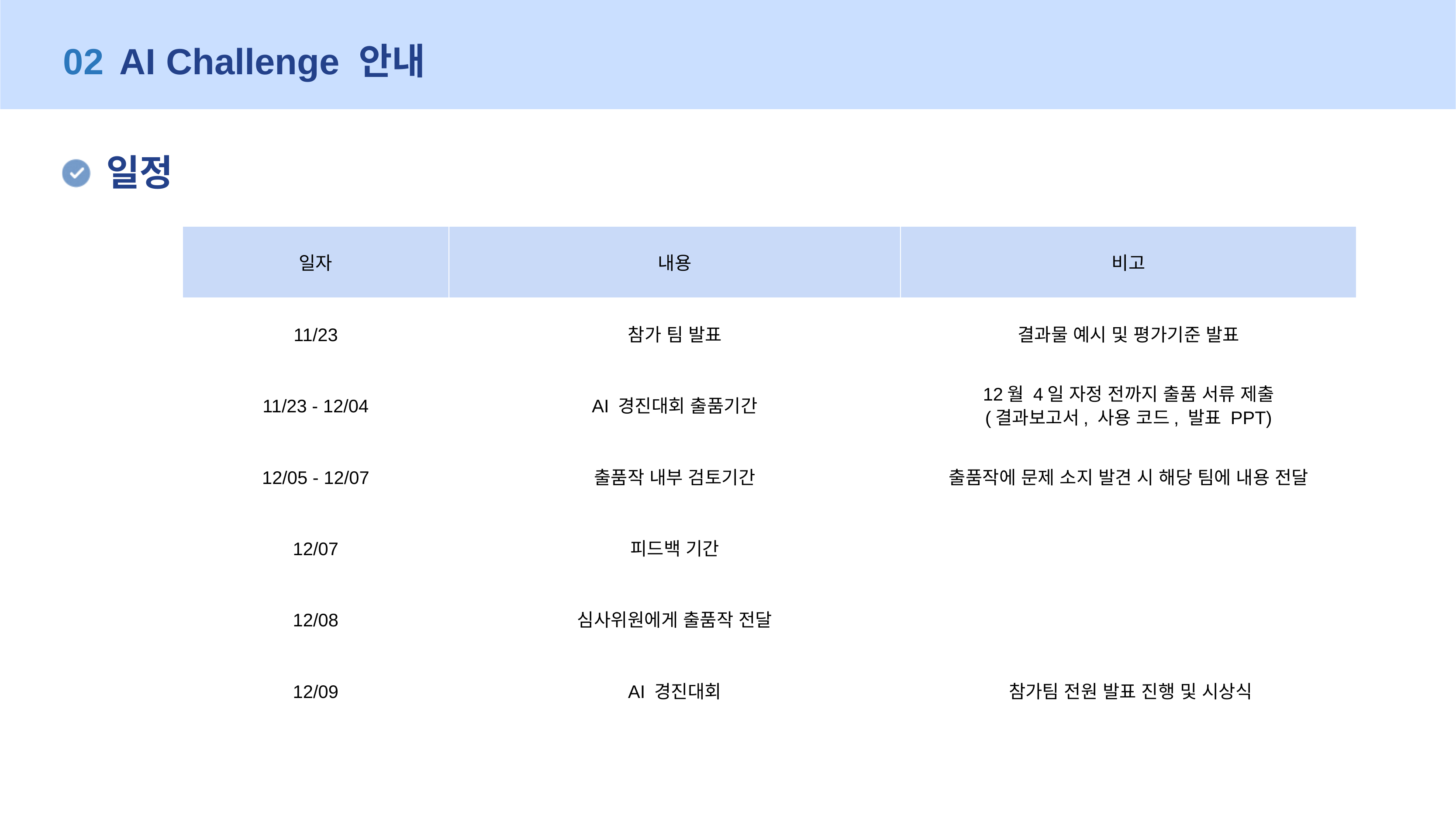

02
AI Challenge 안내
일정
| 일자 | 내용 | 비고 |
| --- | --- | --- |
| 11/23​ | 참가 팀 발표 | 결과물 예시 및 평가기준 발표​​ |
| 11/23 - 12/04​ | AI 경진대회 출품기간​ | 12월 4일 자정 전까지 출품 서류 제출 (결과보고서, 사용 코드, 발표 PPT)​ |
| 12/05 - 12/07​ | 출품작 내부 검토기간​ | 출품작에 문제 소지 발견 시 해당 팀에 내용 전달​ |
| 12/07​ | 피드백 기간​ | ​ |
| 12/08​ | 심사위원에게 출품작 전달​ | ​ |
| 12/09​ | AI 경진대회​ | ​참가팀 전원 발표 진행 및 시상식 |